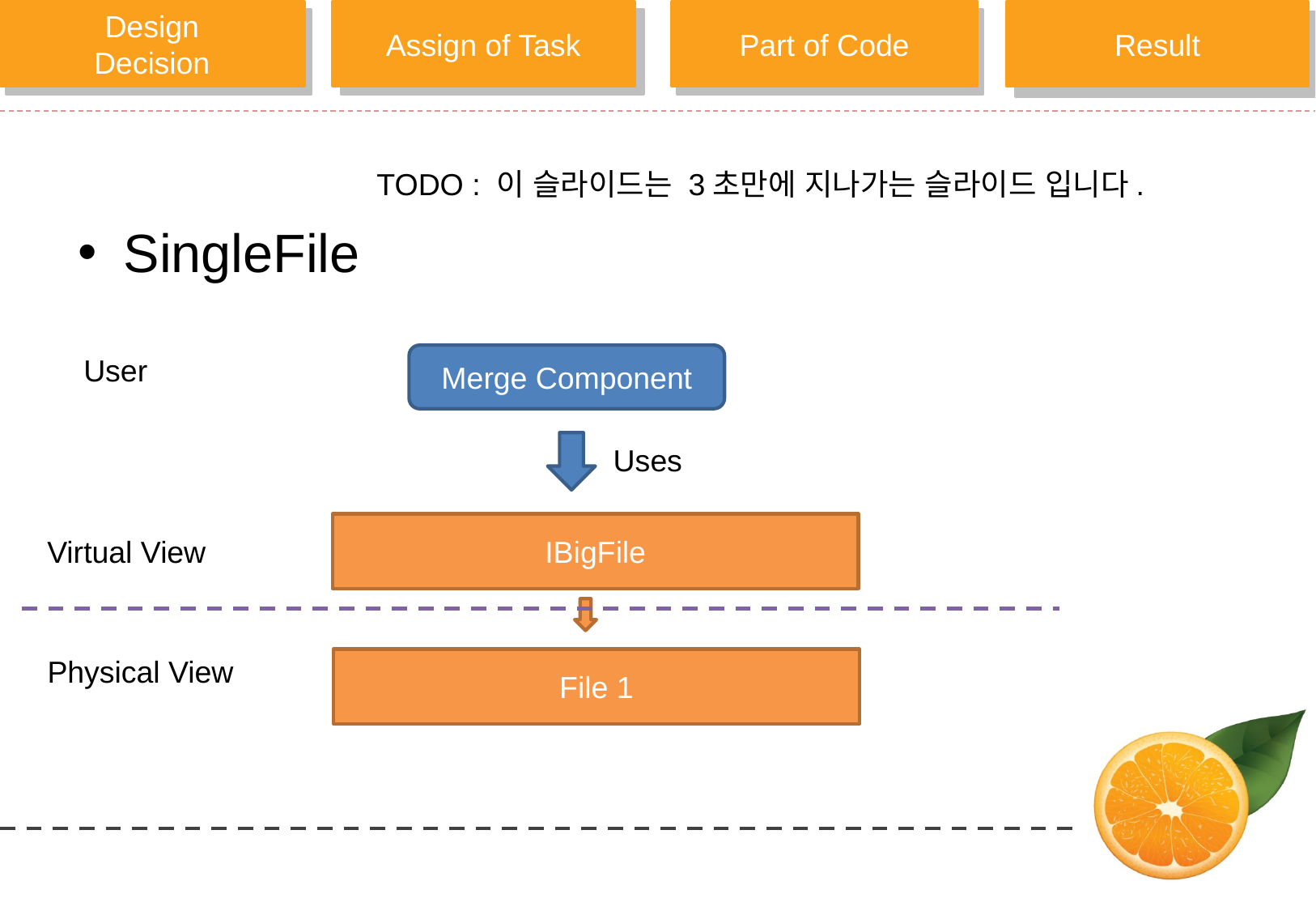

TODO : 이 슬라이드는 3초만에 지나가는 슬라이드 입니다.
SingleFile
User
Merge Component

Uses
IBigFile
Virtual View

Physical View
File 1